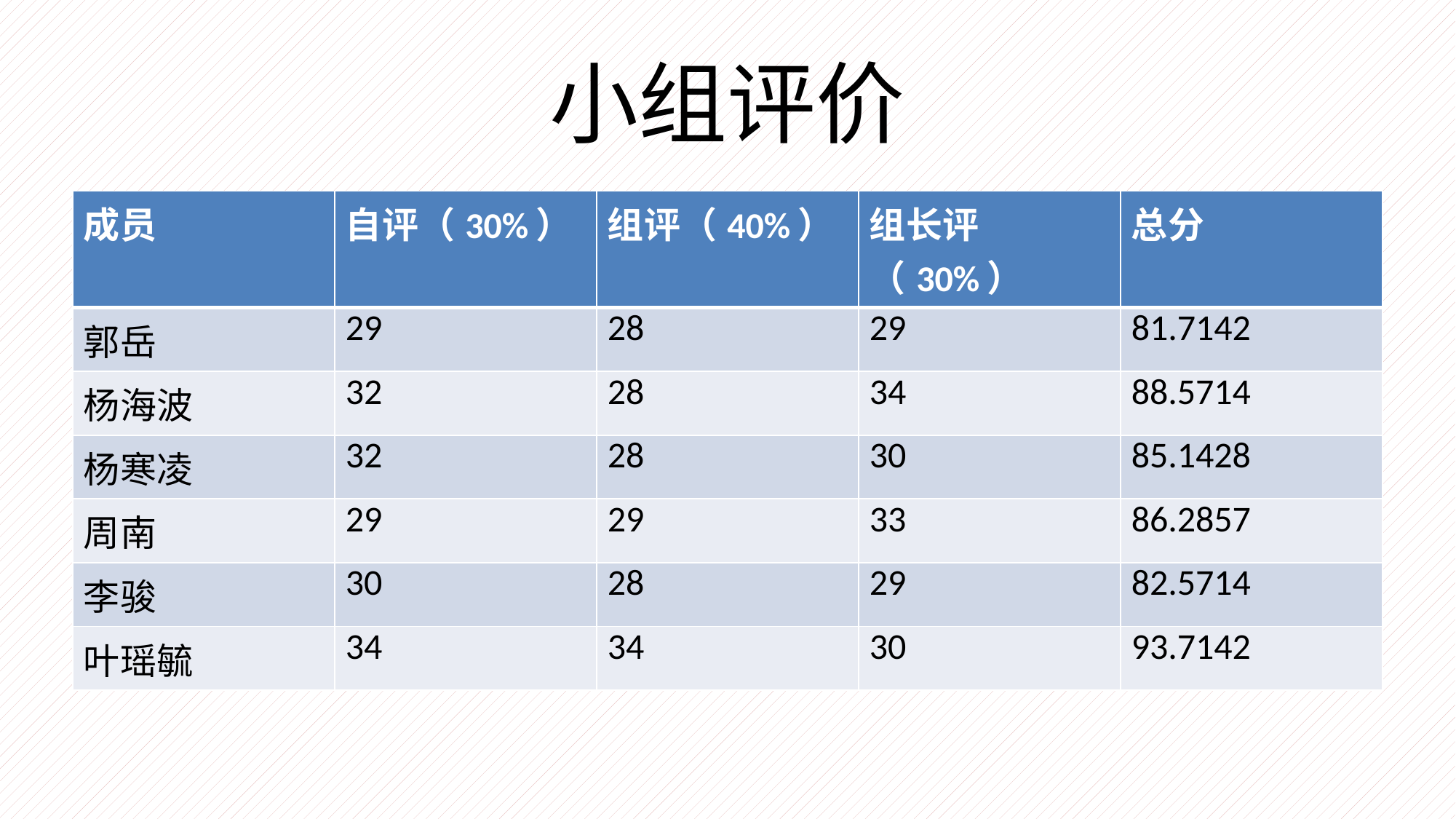

# 小组评价
| 成员 | 自评（30%） | 组评（40%） | 组长评（30%） | 总分 |
| --- | --- | --- | --- | --- |
| 郭岳 | 29 | 28 | 29 | 81.7142 |
| 杨海波 | 32 | 28 | 34 | 88.5714 |
| 杨寒凌 | 32 | 28 | 30 | 85.1428 |
| 周南 | 29 | 29 | 33 | 86.2857 |
| 李骏 | 30 | 28 | 29 | 82.5714 |
| 叶瑶毓 | 34 | 34 | 30 | 93.7142 |